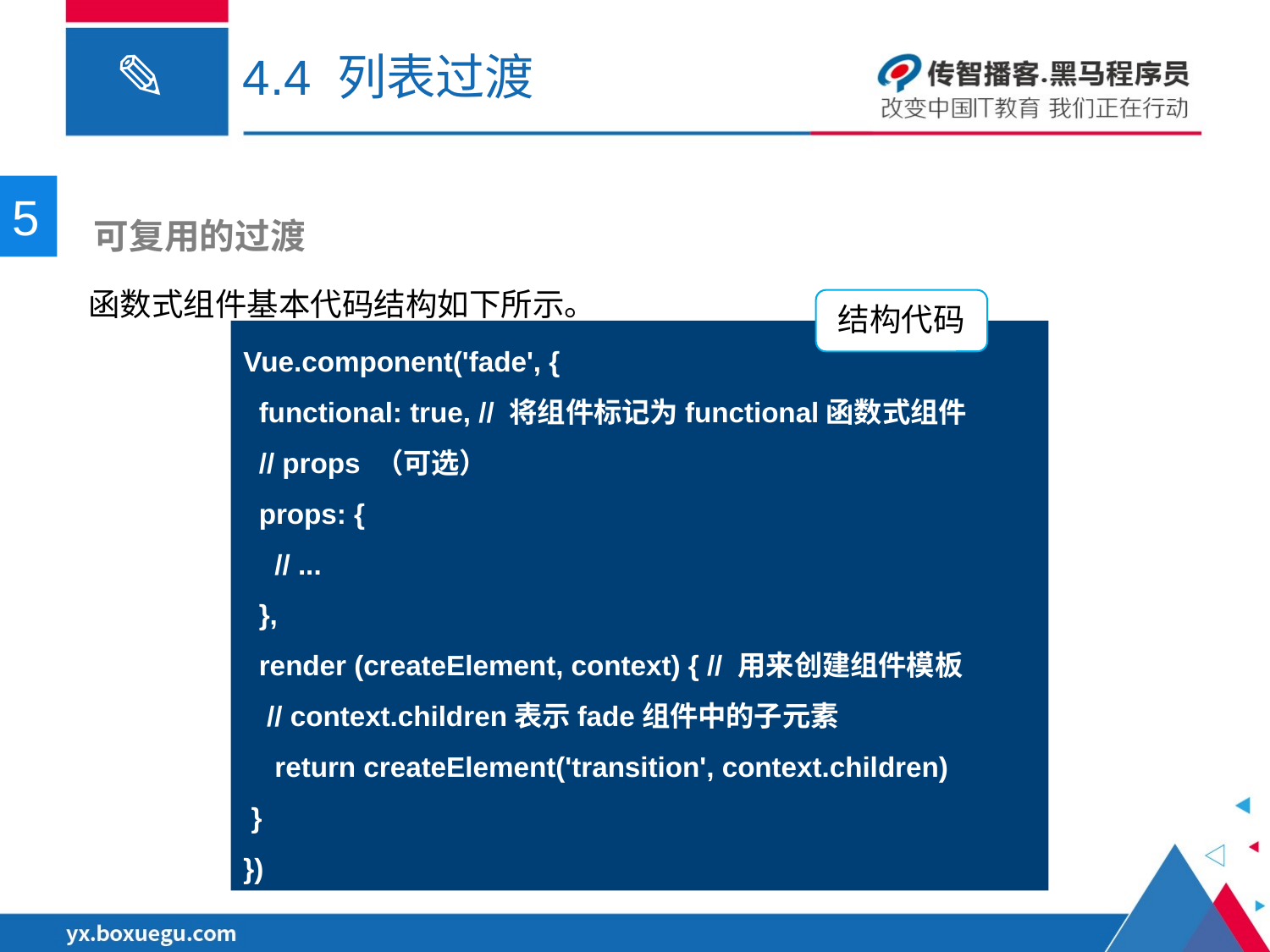

# 4.4 列表过渡

5
  可复用的过渡
函数式组件基本代码结构如下所示。
结构代码
Vue.component('fade', {
  functional: true, // 将组件标记为functional函数式组件
  // props （可选）
  props: {
    // ...
  },
  render (createElement, context) { // 用来创建组件模板
   // context.children表示fade组件中的子元素
    return createElement('transition', context.children)
 }
})